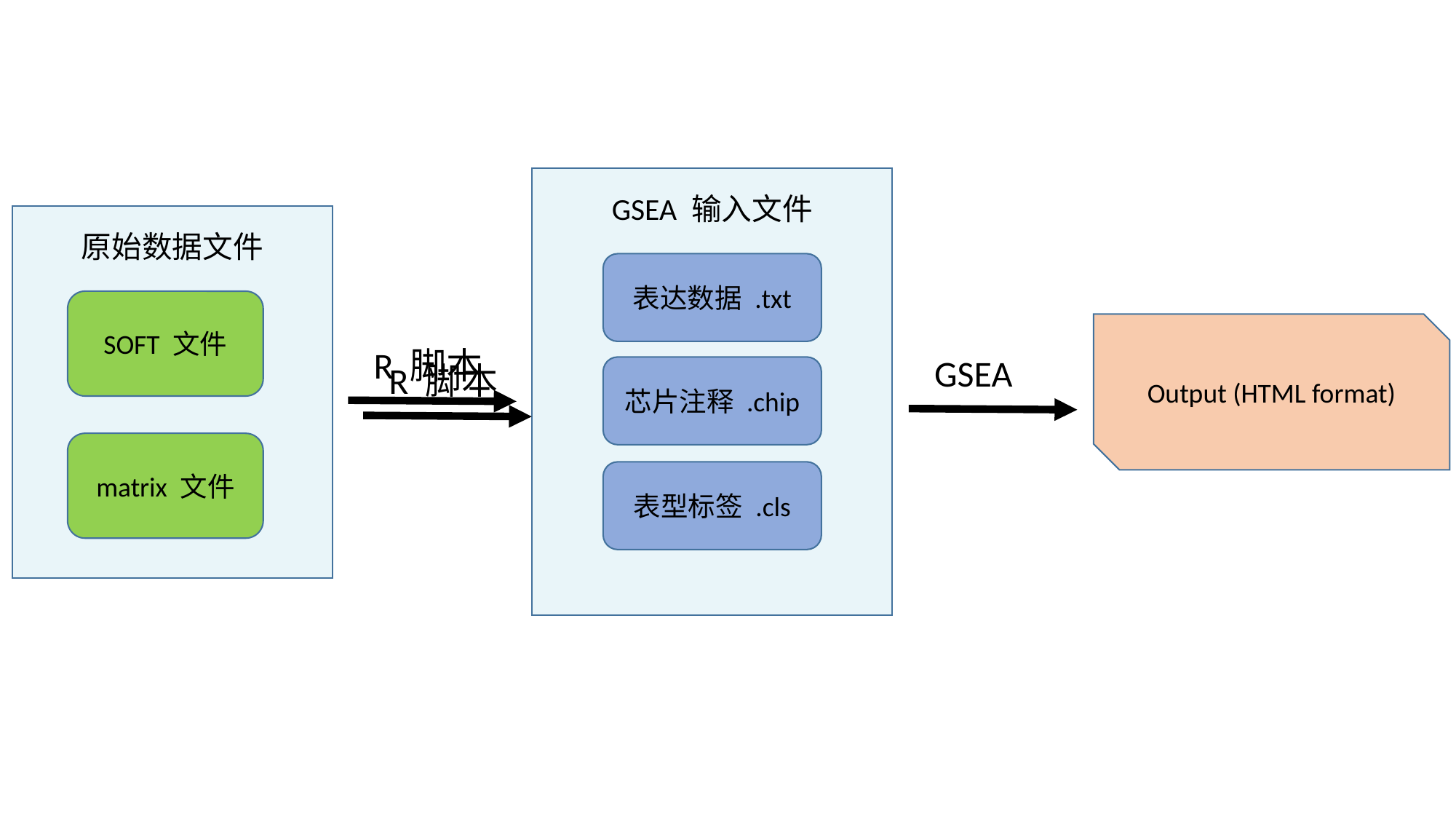

GSEA 输入文件
表达数据 .txt
芯片注释 .chip
表型标签 .cls
原始数据文件
SOFT 文件
matrix 文件
Output (HTML format)
R 脚本
GSEA
R 脚本